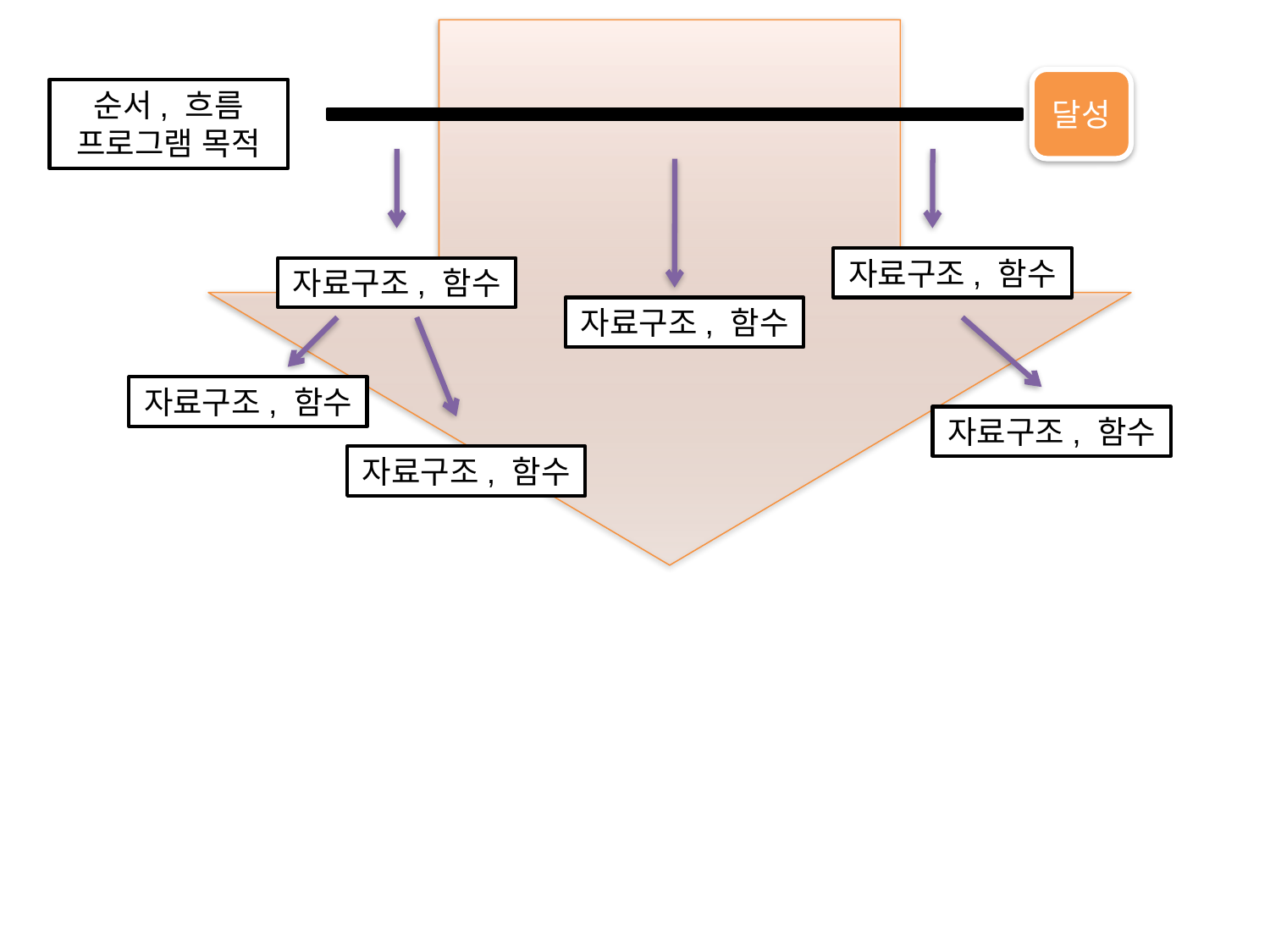

달성
순서, 흐름
프로그램 목적

자료구조, 함수
자료구조, 함수
자료구조, 함수
자료구조, 함수
자료구조, 함수
자료구조, 함수